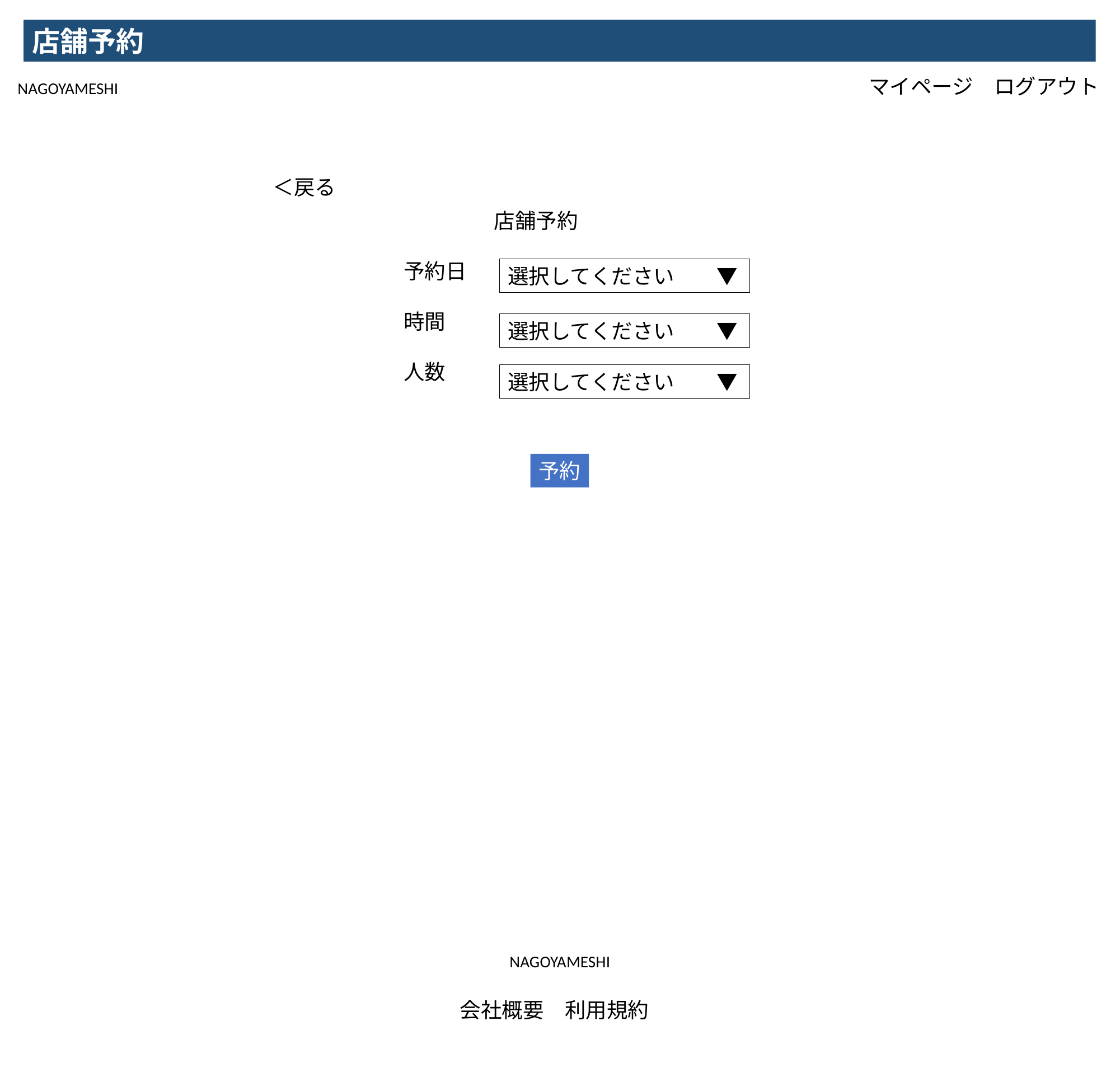

店舗予約
NAGOYAMESHI
マイページ　ログアウト
＜戻る
店舗予約

予約日

時間

人数

選択してください　　▼
選択してください　　▼
選択してください　　▼
予約
NAGOYAMESHI
会社概要　利用規約